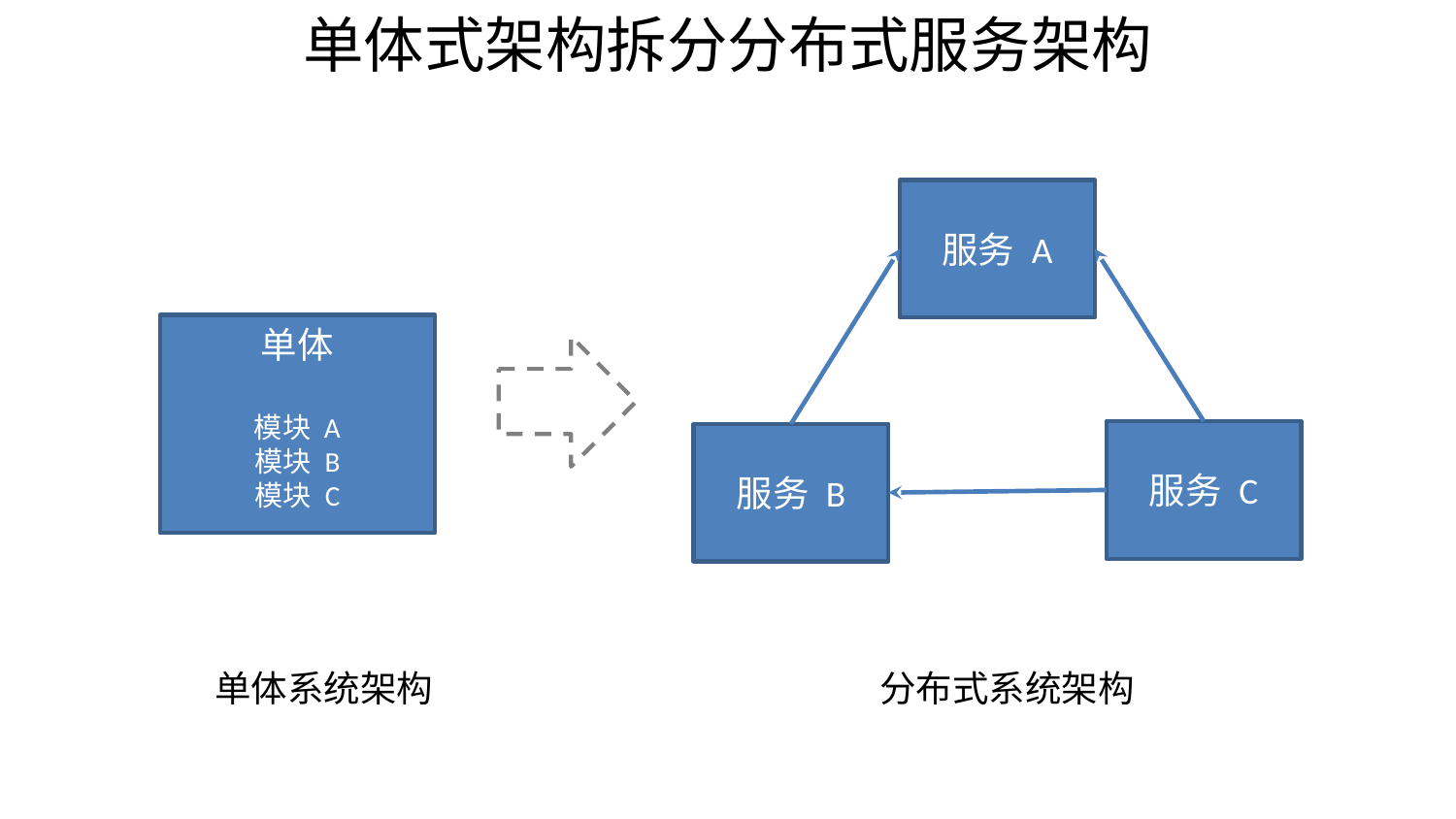

单体式架构拆分分布式服务架构
服务 A
单体

模块 A
模块 B
模块 C

服务 C
服务 B
单体系统架构
分布式系统架构